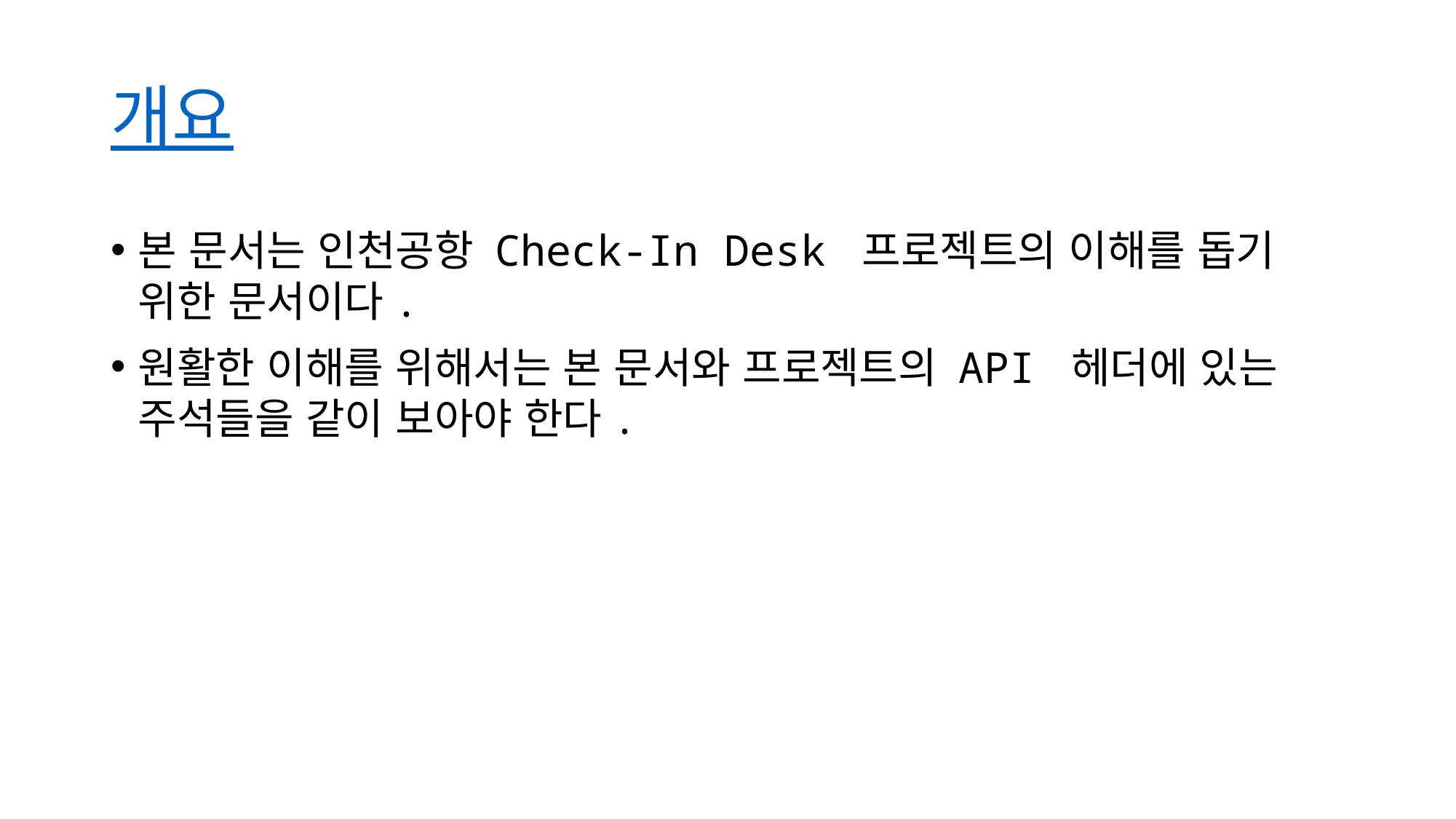

# 개요
본 문서는 인천공항 Check-In Desk 프로젝트의 이해를 돕기 위한 문서이다.
원활한 이해를 위해서는 본 문서와 프로젝트의 API 헤더에 있는 주석들을 같이 보아야 한다.